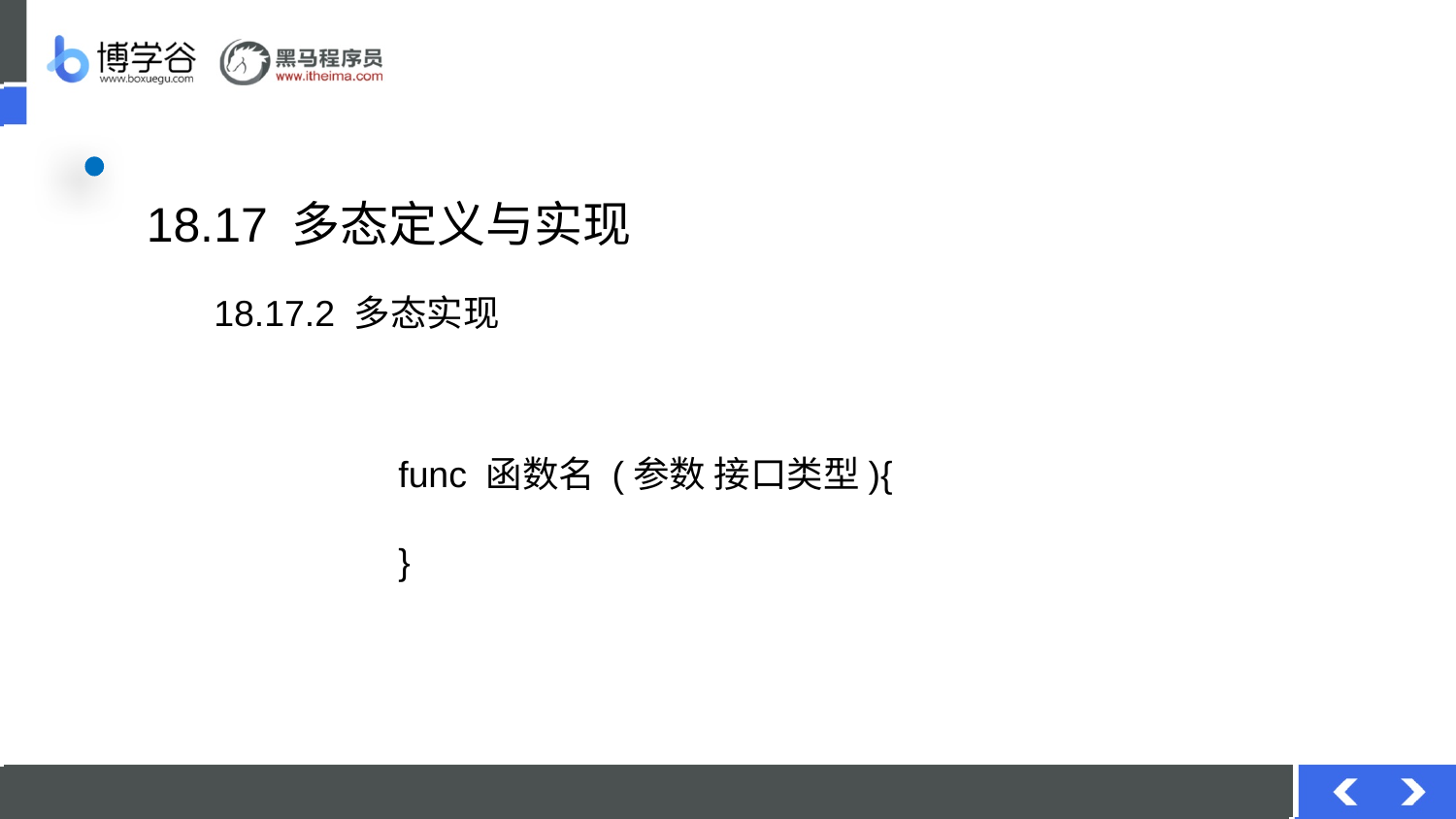

# 18.17	多态定义与实现
18.17.2 多态实现
func 函数名 (参数 接口类型){

}